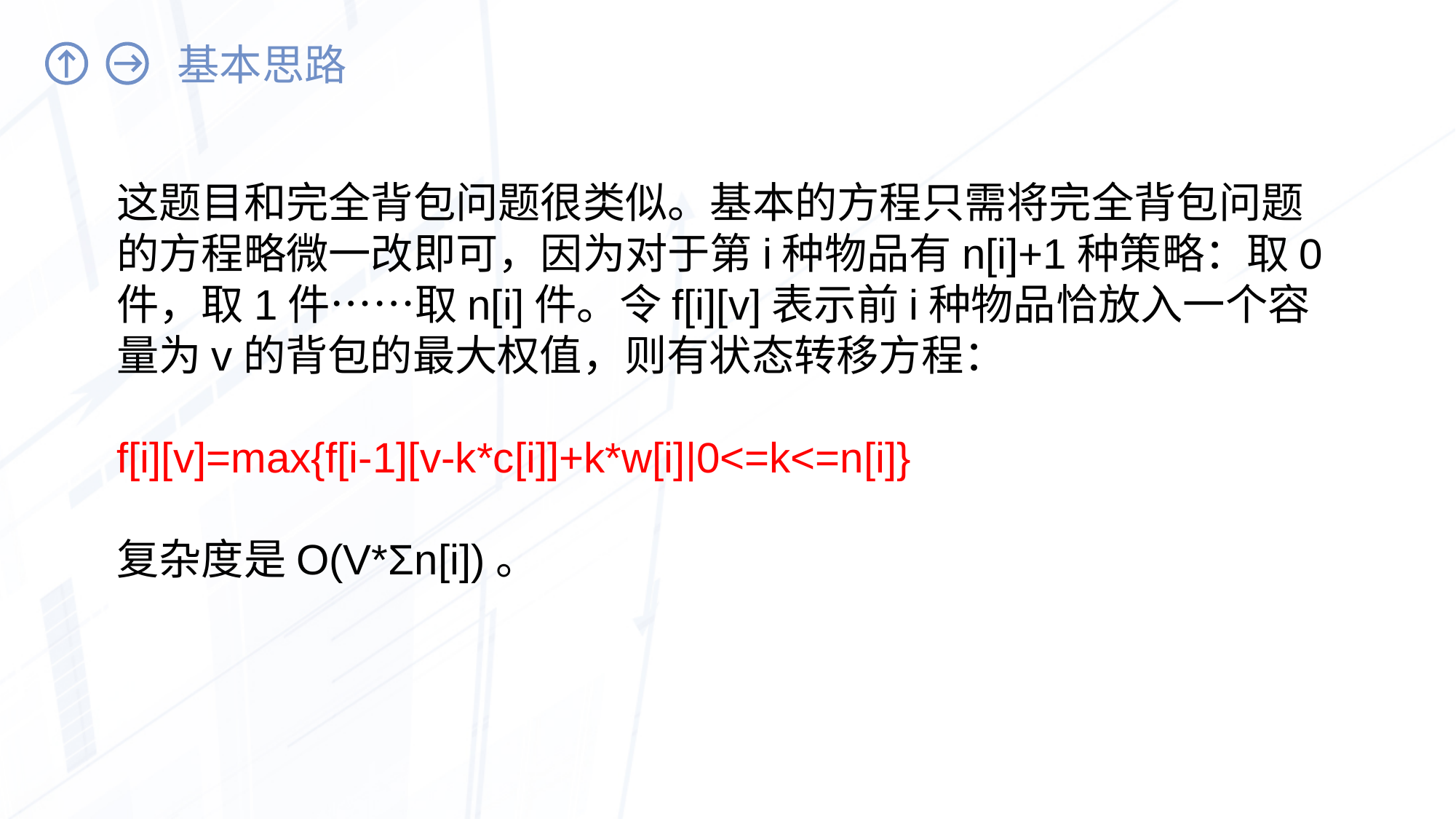

# 基本思路
这题目和完全背包问题很类似。基本的方程只需将完全背包问题的方程略微一改即可，因为对于第i种物品有n[i]+1种策略：取0件，取1件……取n[i]件。令f[i][v]表示前i种物品恰放入一个容量为v的背包的最大权值，则有状态转移方程：

f[i][v]=max{f[i-1][v-k*c[i]]+k*w[i]|0<=k<=n[i]}

复杂度是O(V*Σn[i])。